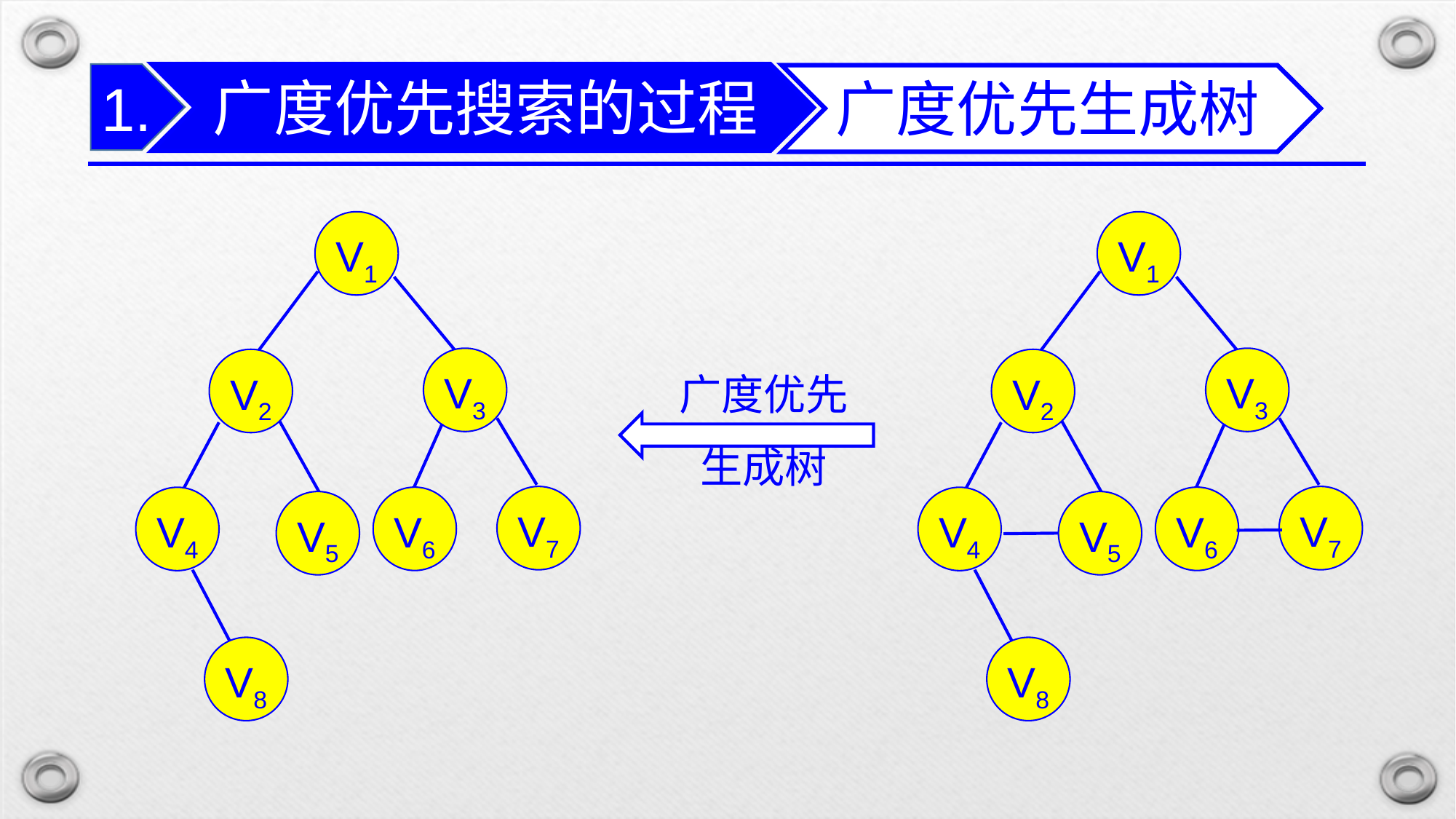

广度优先搜索的过程

1.
广度优先生成树
V1
V1

V3
V3
V2
V2
广度优先
生成树

V7
V7
V6
V6
V4
V4
V5
V5

V8
V8